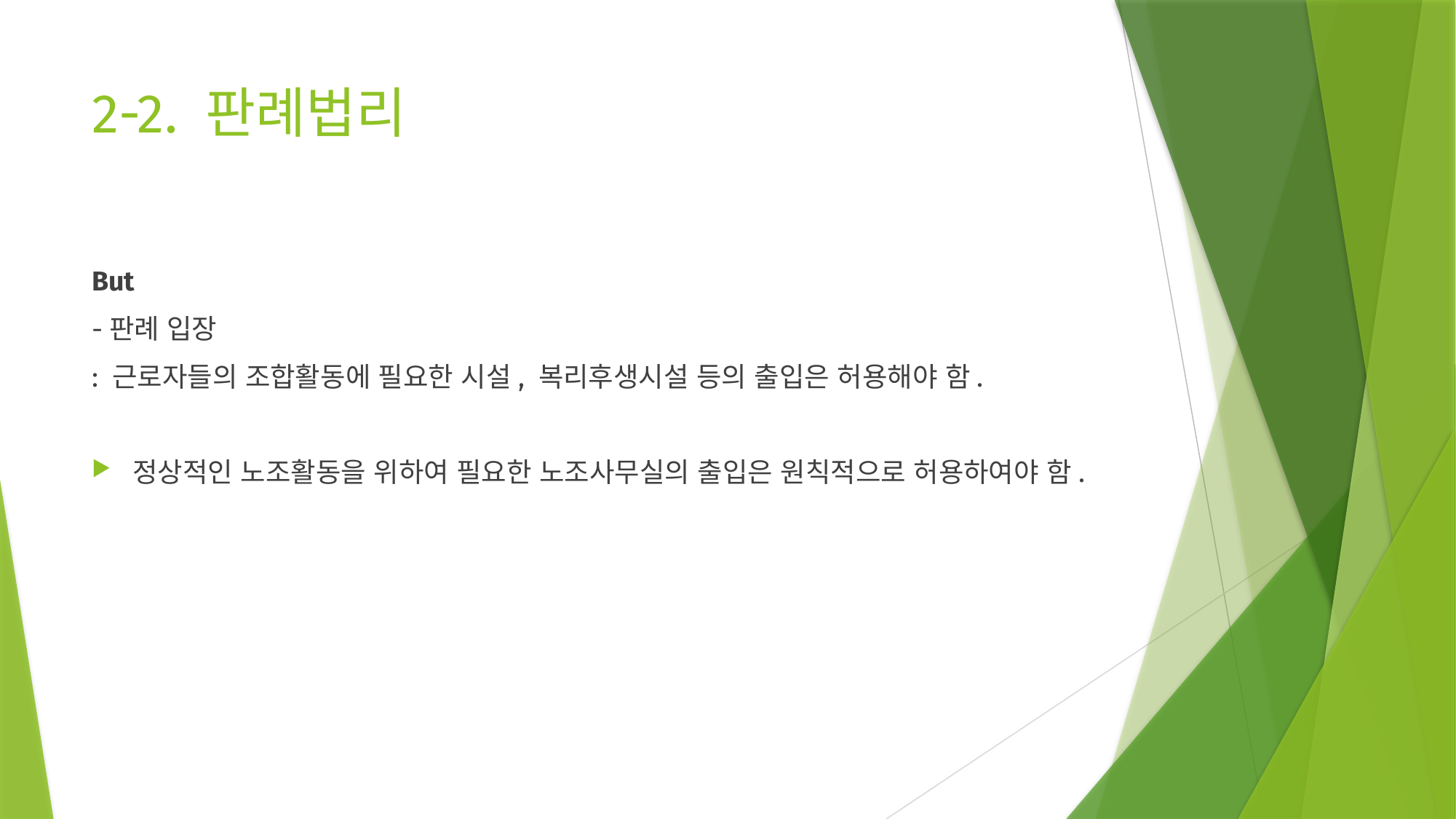

# 2-2. 판례법리
But
-판례 입장
: 근로자들의 조합활동에 필요한 시설, 복리후생시설 등의 출입은 허용해야 함.

정상적인 노조활동을 위하여 필요한 노조사무실의 출입은 원칙적으로 허용하여야 함.